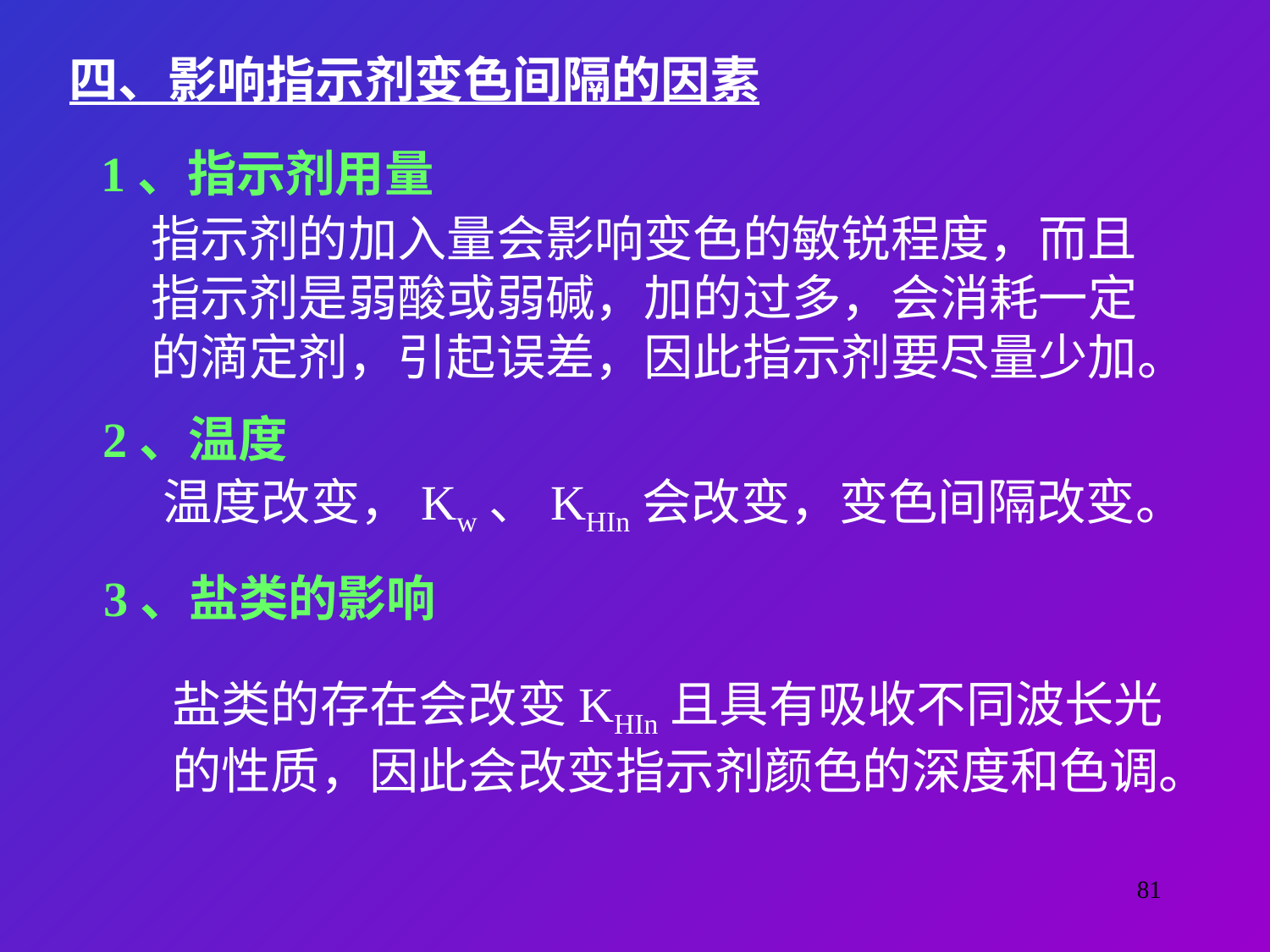

四、影响指示剂变色间隔的因素
1、指示剂用量
指示剂的加入量会影响变色的敏锐程度，而且
指示剂是弱酸或弱碱，加的过多，会消耗一定
的滴定剂，引起误差，因此指示剂要尽量少加。
2、温度
温度改变，Kw、KHIn会改变，变色间隔改变。
3、盐类的影响
盐类的存在会改变KHIn且具有吸收不同波长光
的性质，因此会改变指示剂颜色的深度和色调。
81